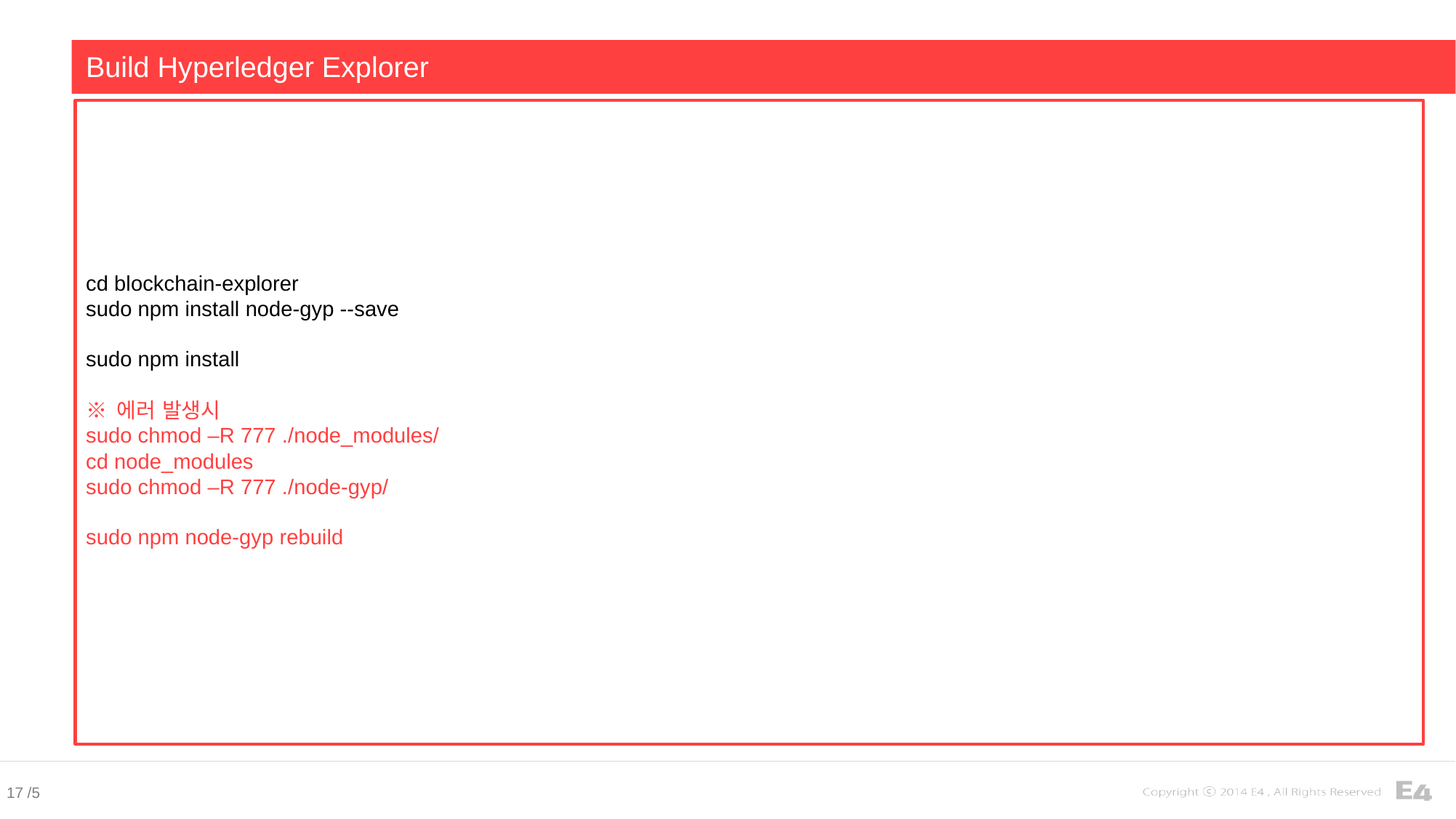

Build Hyperledger Explorer
cd blockchain-explorer
sudo npm install node-gyp --save

sudo npm install

※ 에러 발생시
sudo chmod –R 777 ./node_modules/
cd node_modules
sudo chmod –R 777 ./node-gyp/

sudo npm node-gyp rebuild